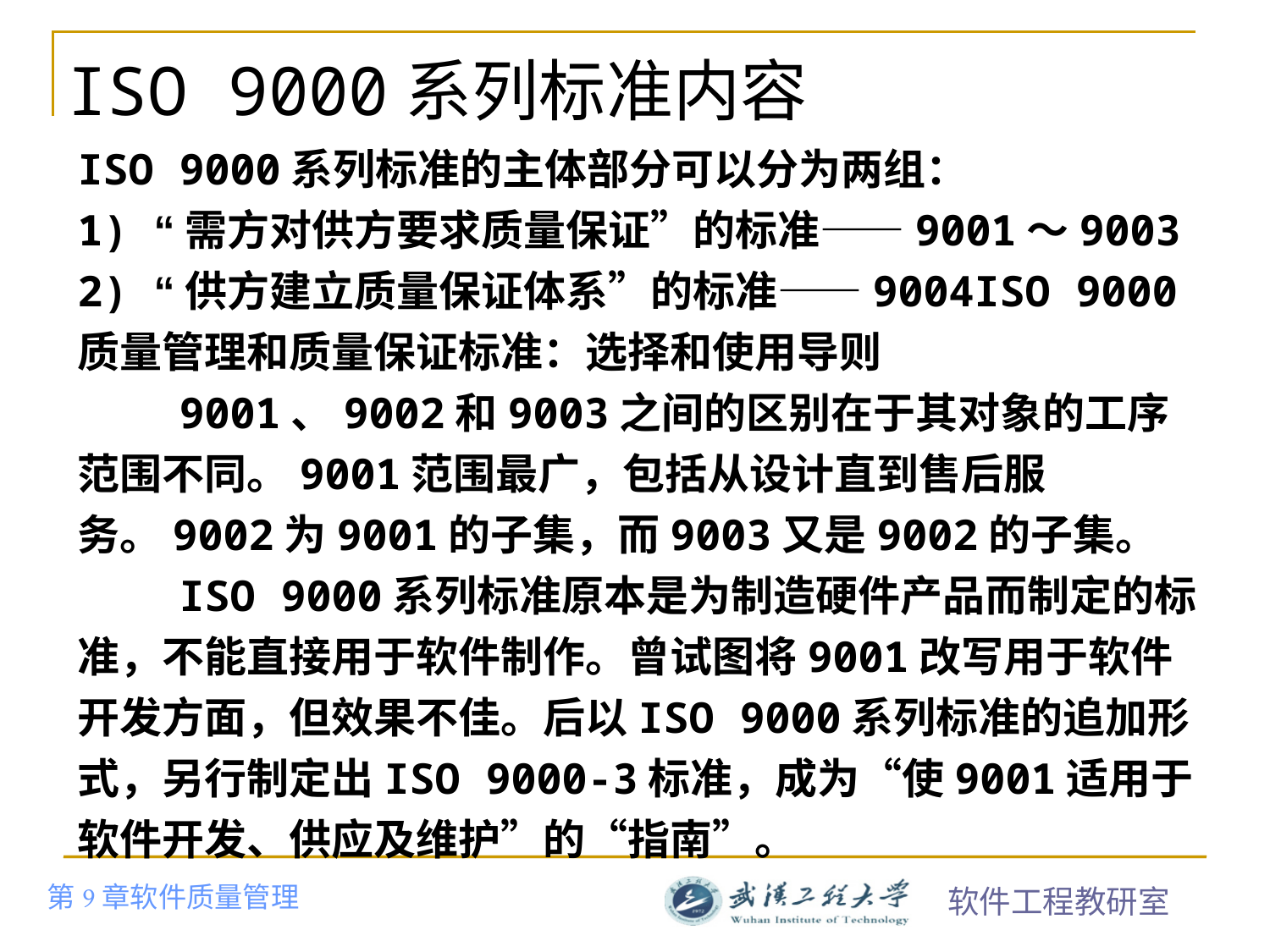

ISO 9000系列标准内容
ISO 9000系列标准的主体部分可以分为两组：
1) “需方对供方要求质量保证”的标准——9001～9003
2) “供方建立质量保证体系”的标准——9004ISO 9000 质量管理和质量保证标准：选择和使用导则
    9001、9002和9003之间的区别在于其对象的工序范围不同。9001范围最广，包括从设计直到售后服务。9002为9001的子集，而9003又是9002的子集。
    ISO 9000系列标准原本是为制造硬件产品而制定的标准，不能直接用于软件制作。曾试图将9001改写用于软件开发方面，但效果不佳。后以ISO 9000系列标准的追加形式，另行制定出ISO 9000-3标准，成为“使9001适用于软件开发、供应及维护”的“指南”。